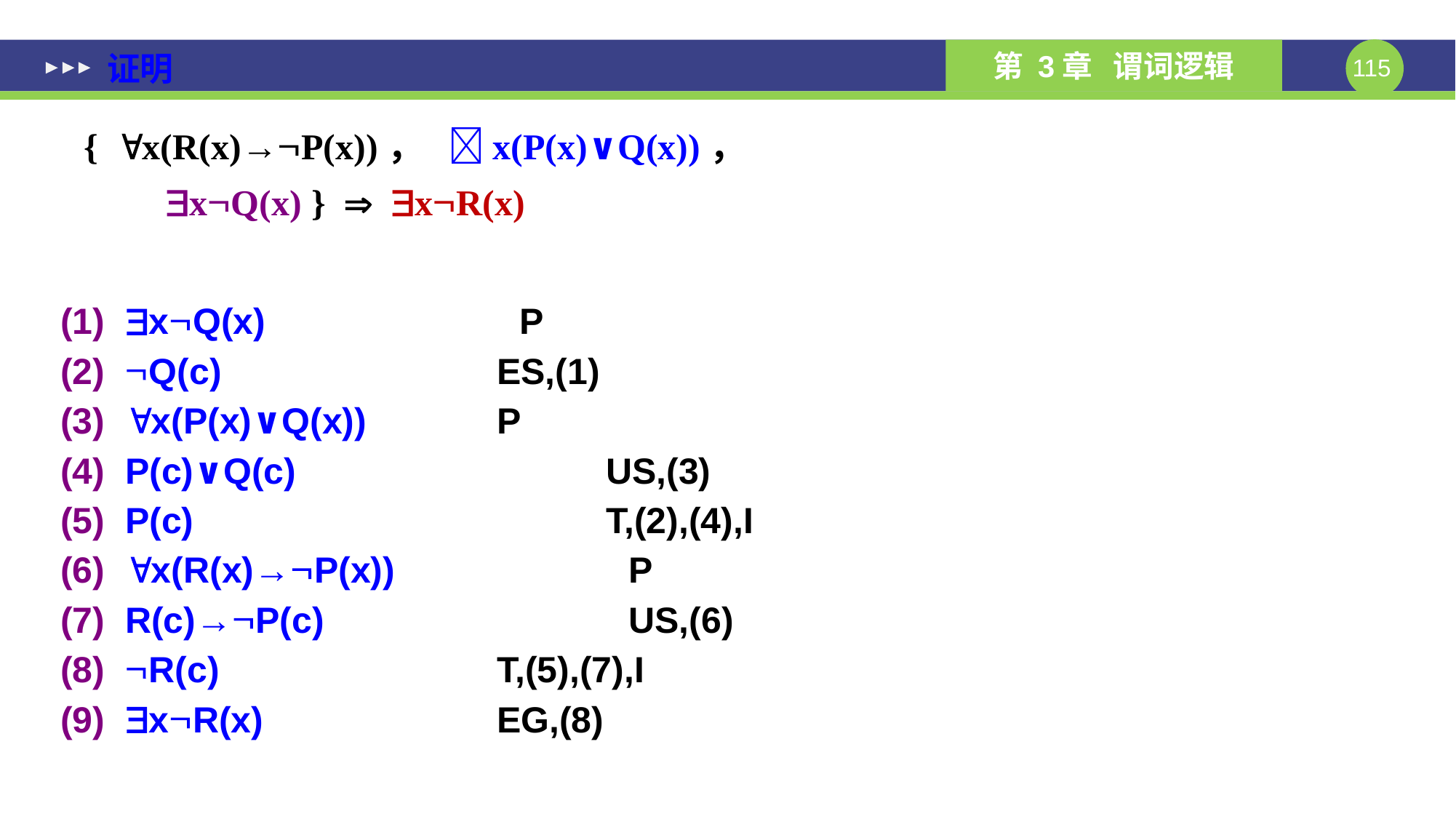

# 证明
{  ∀x(R(x)→¬P(x))，   ∀x(P(x)∨Q(x))，
         ∃x¬Q(x) }  ⇒  ∃x¬R(x)
(1)  ∃x¬Q(x)		             P
(2)  ¬Q(c)			ES,(1)
(3)  ∀x(P(x)∨Q(x))		P
(4)  P(c)∨Q(c)			US,(3)
(5)  P(c)				T,(2),(4),I
(6)  ∀x(R(x)→¬P(x))	             P
(7)  R(c)→¬P(c)		             US,(6)
(8)  ¬R(c)			T,(5),(7),I
(9)  ∃x¬R(x)			EG,(8)